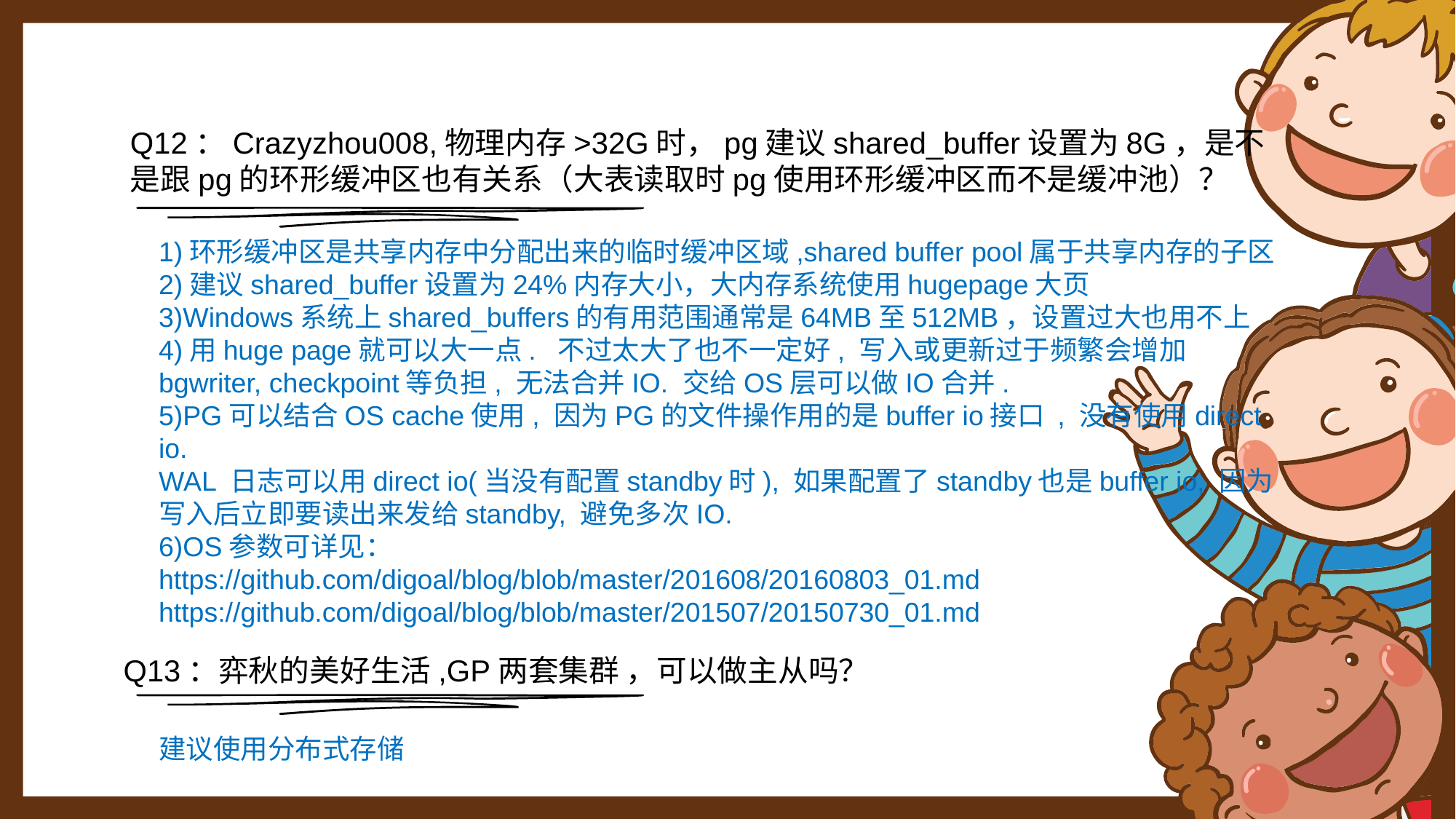

Q12：Crazyzhou008,物理内存>32G时，pg建议shared_buffer设置为8G，是不是跟pg的环形缓冲区也有关系（大表读取时pg使用环形缓冲区而不是缓冲池）？

1)环形缓冲区是共享内存中分配出来的临时缓冲区域,shared buffer pool属于共享内存的子区
2)建议shared_buffer设置为24%内存大小，大内存系统使用hugepage大页
3)Windows系统上shared_buffers的有用范围通常是64MB至512MB，设置过大也用不上
4)用huge page就可以大一点.  不过太大了也不一定好, 写入或更新过于频繁会增加bgwriter, checkpoint等负担, 无法合并IO. 交给OS层可以做IO合并.
5)PG可以结合OS cache使用, 因为PG的文件操作用的是buffer io接口 , 没有使用direct io.
WAL 日志可以用direct io(当没有配置standby时), 如果配置了standby也是buffer io, 因为写入后立即要读出来发给standby, 避免多次IO.
6)OS参数可详见：
https://github.com/digoal/blog/blob/master/201608/20160803_01.md
https://github.com/digoal/blog/blob/master/201507/20150730_01.md
Q13：弈秋的美好生活,GP两套集群 ，可以做主从吗？

建议使用分布式存储